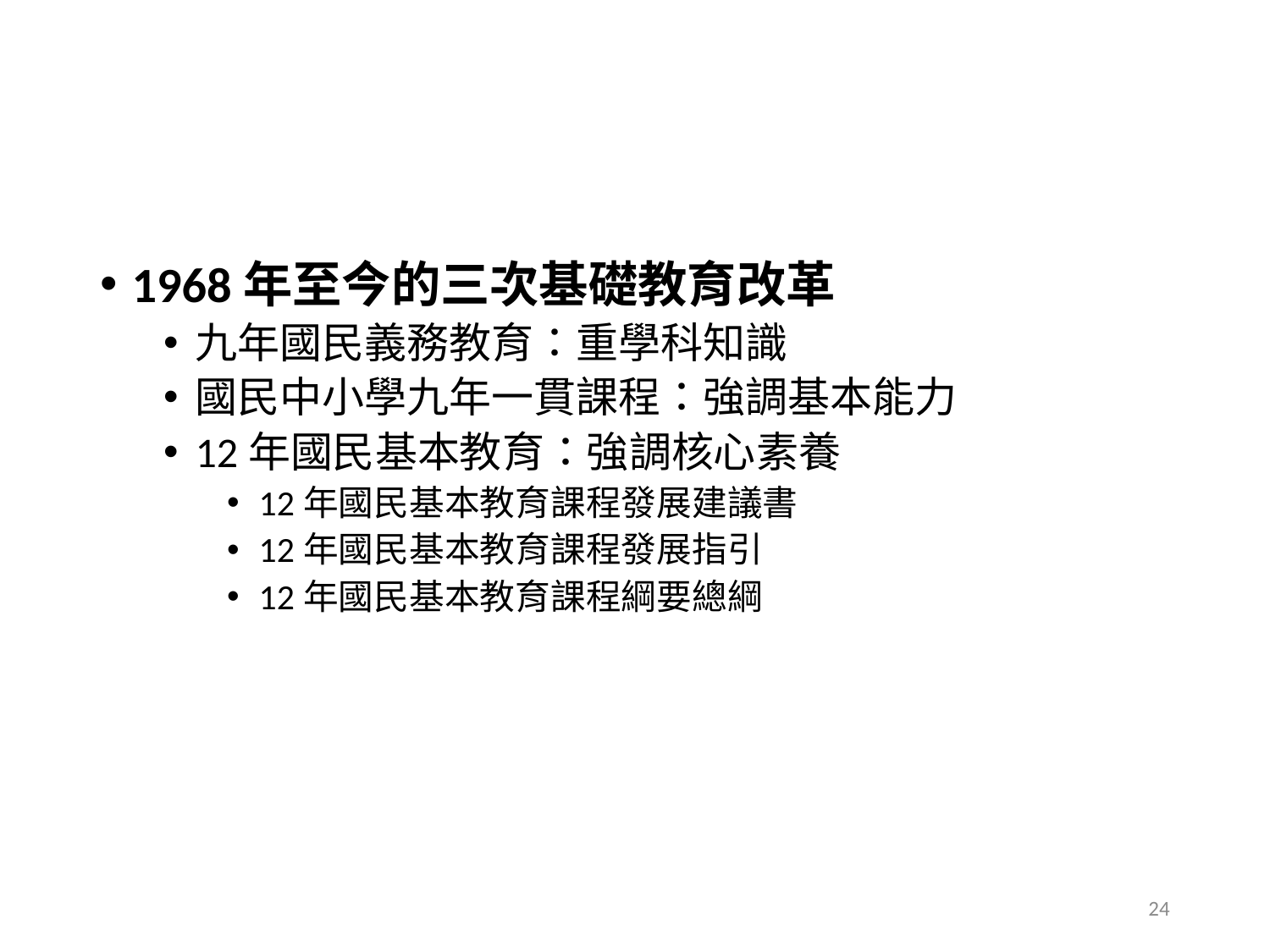

#
1968年至今的三次基礎教育改革
九年國民義務教育：重學科知識
國民中小學九年一貫課程：強調基本能力
12年國民基本教育：強調核心素養
12年國民基本教育課程發展建議書
12年國民基本教育課程發展指引
12年國民基本教育課程綱要總綱

24